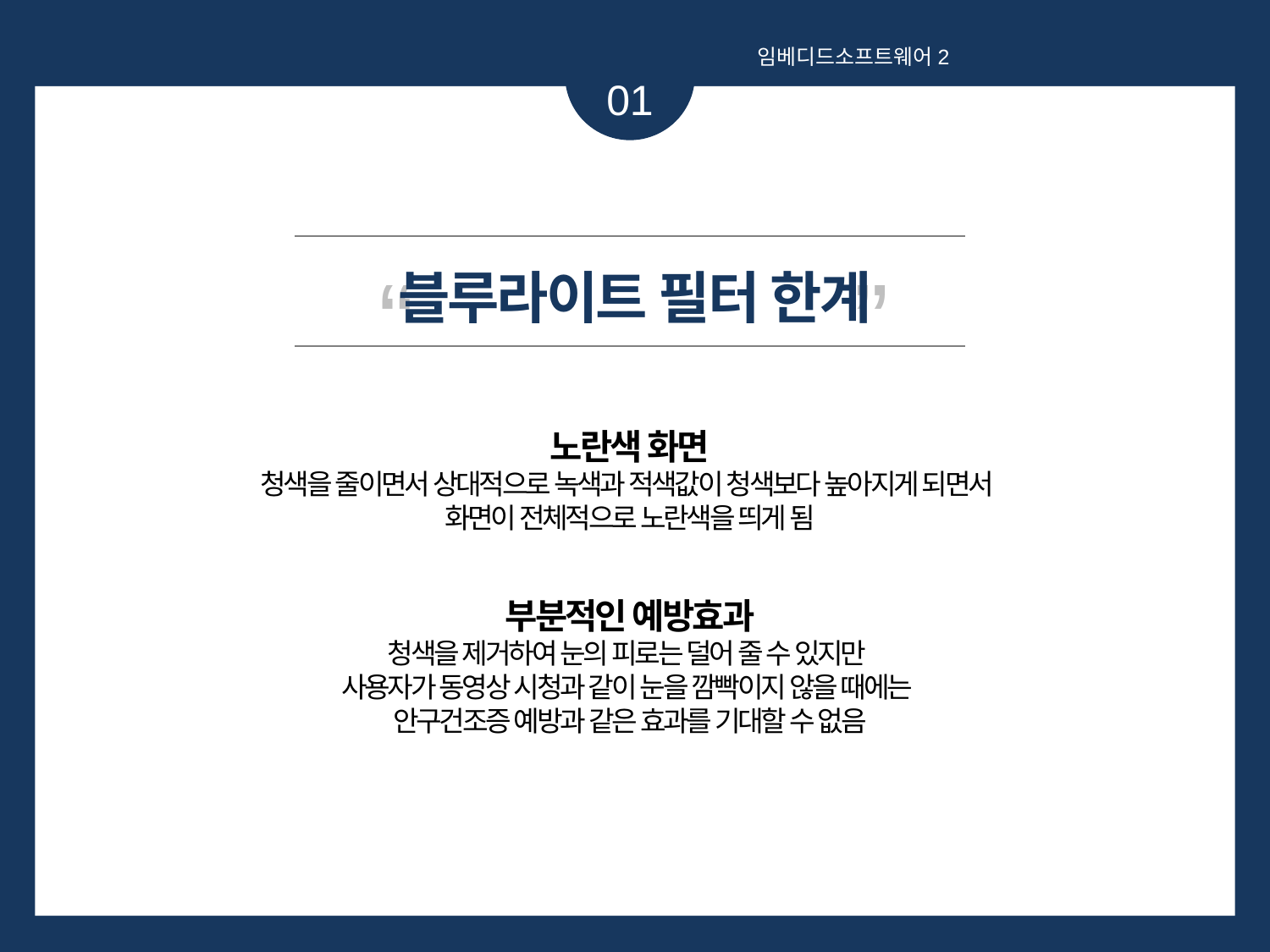

임베디드소프트웨어2
01

“               ”
블루라이트 필터 한계
노란색 화면
청색을 줄이면서 상대적으로 녹색과 적색값이 청색보다 높아지게 되면서
화면이 전체적으로 노란색을 띄게 됨

부분적인 예방효과
청색을 제거하여 눈의 피로는 덜어 줄 수 있지만
사용자가 동영상 시청과 같이 눈을 깜빡이지 않을 때에는
안구건조증 예방과 같은 효과를 기대할 수 없음